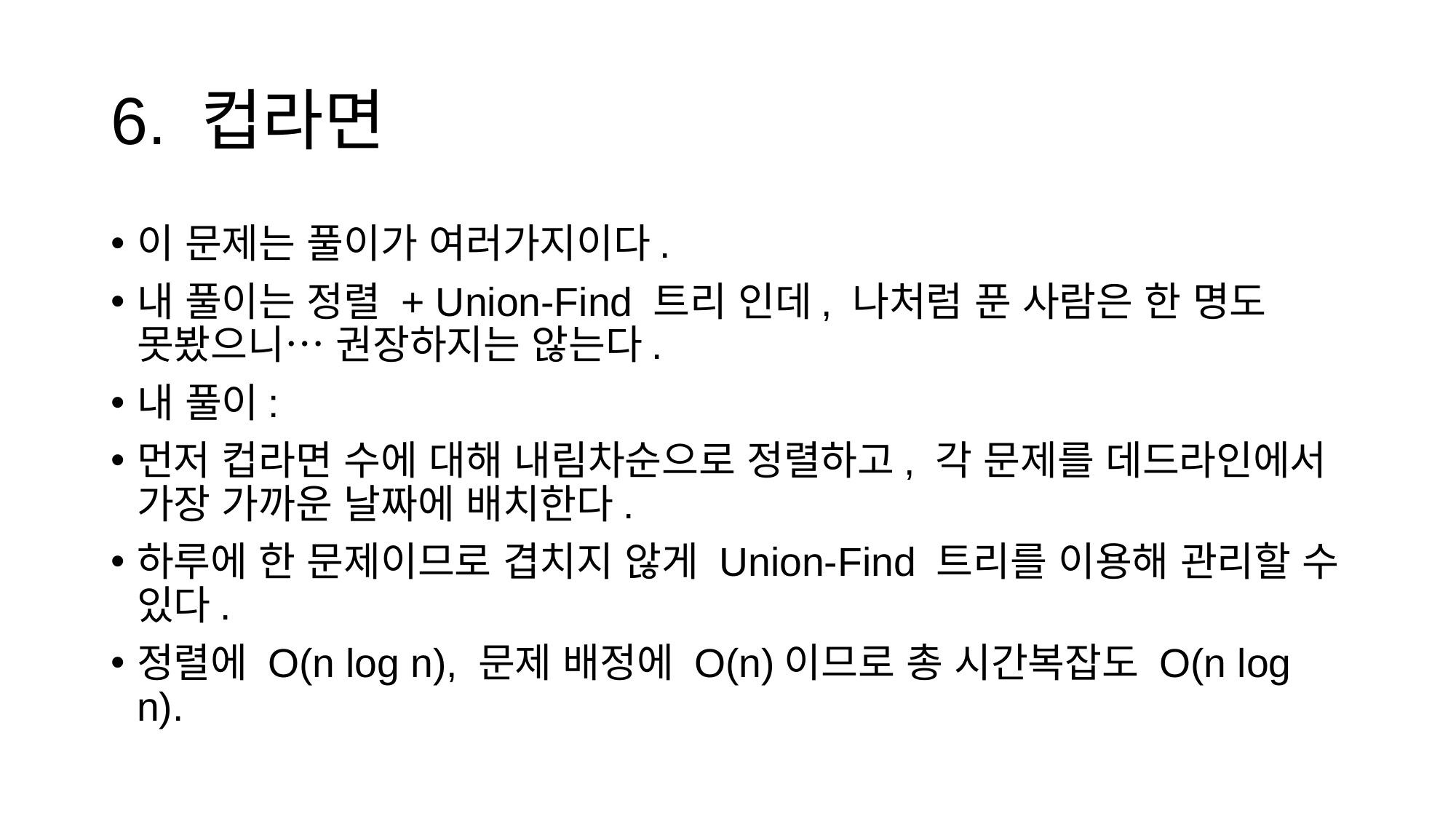

# 6. 컵라면
이 문제는 풀이가 여러가지이다.
내 풀이는 정렬 + Union-Find 트리 인데, 나처럼 푼 사람은 한 명도 못봤으니… 권장하지는 않는다.
내 풀이:
먼저 컵라면 수에 대해 내림차순으로 정렬하고, 각 문제를 데드라인에서 가장 가까운 날짜에 배치한다.
하루에 한 문제이므로 겹치지 않게 Union-Find 트리를 이용해 관리할 수 있다.
정렬에 O(n log n), 문제 배정에 O(n)이므로 총 시간복잡도 O(n log n).